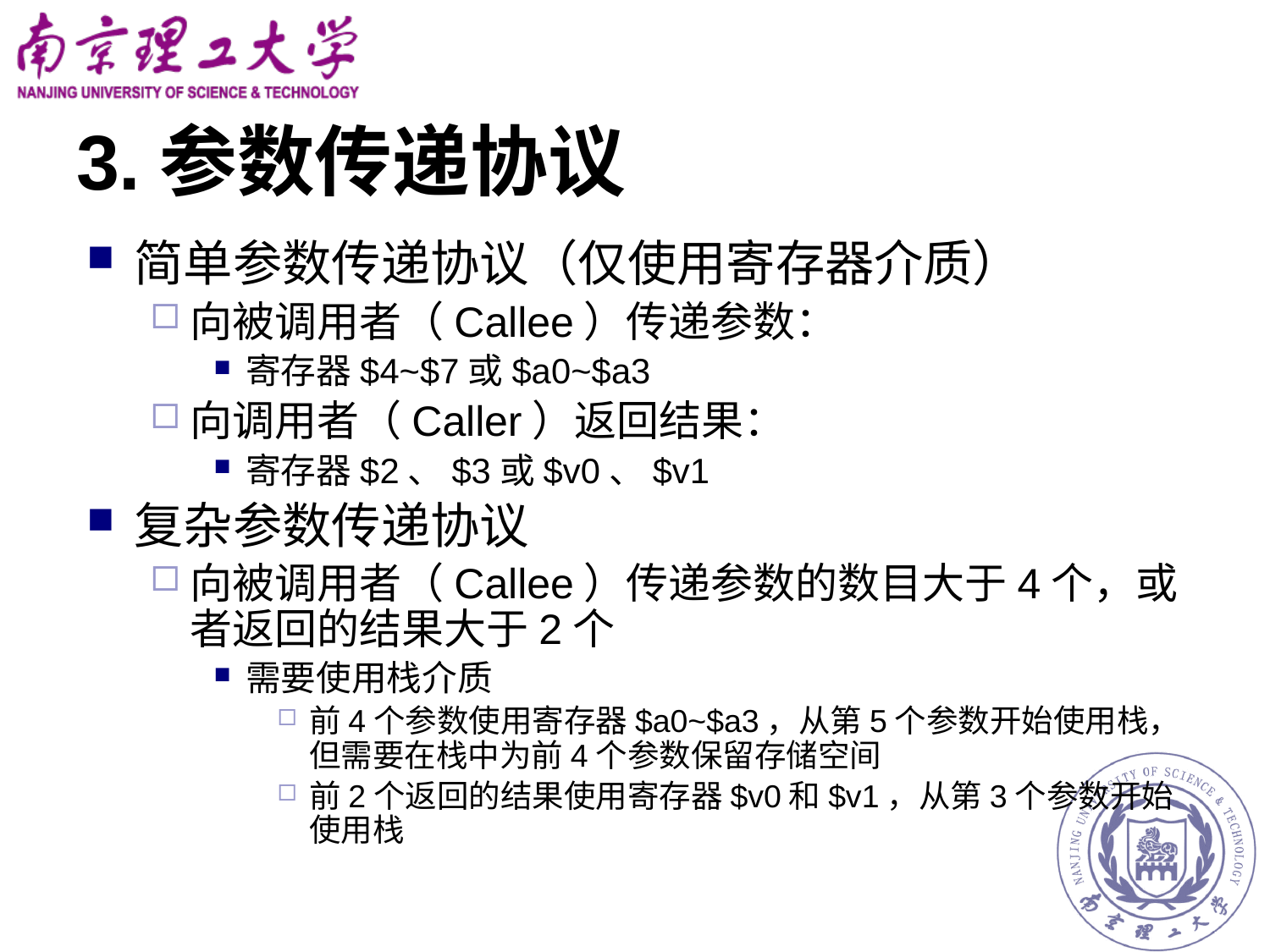

# 3.参数传递协议
简单参数传递协议（仅使用寄存器介质）
向被调用者（Callee）传递参数：
寄存器$4~$7或$a0~$a3
向调用者（Caller）返回结果：
寄存器$2、$3或$v0、$v1
复杂参数传递协议
向被调用者（Callee）传递参数的数目大于4个，或者返回的结果大于2个
需要使用栈介质
前4个参数使用寄存器$a0~$a3，从第5个参数开始使用栈，但需要在栈中为前4个参数保留存储空间
前2个返回的结果使用寄存器$v0和$v1，从第3个参数开始使用栈